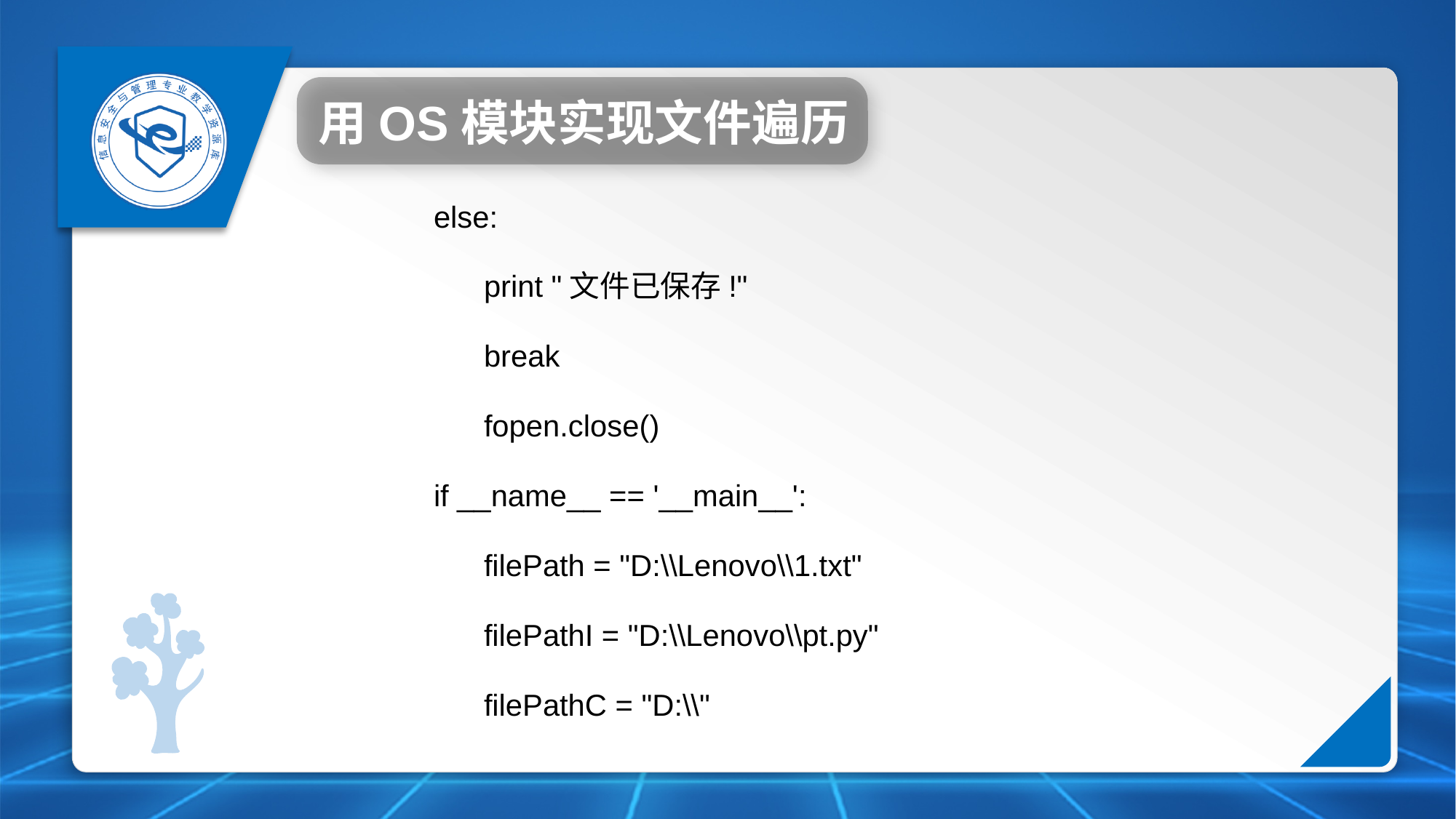

用OS模块实现文件遍历
else:
      print "文件已保存!"
      break
      fopen.close()
if __name__ == '__main__':
      filePath = "D:\\Lenovo\\1.txt"
      filePathI = "D:\\Lenovo\\pt.py"
      filePathC = "D:\\"